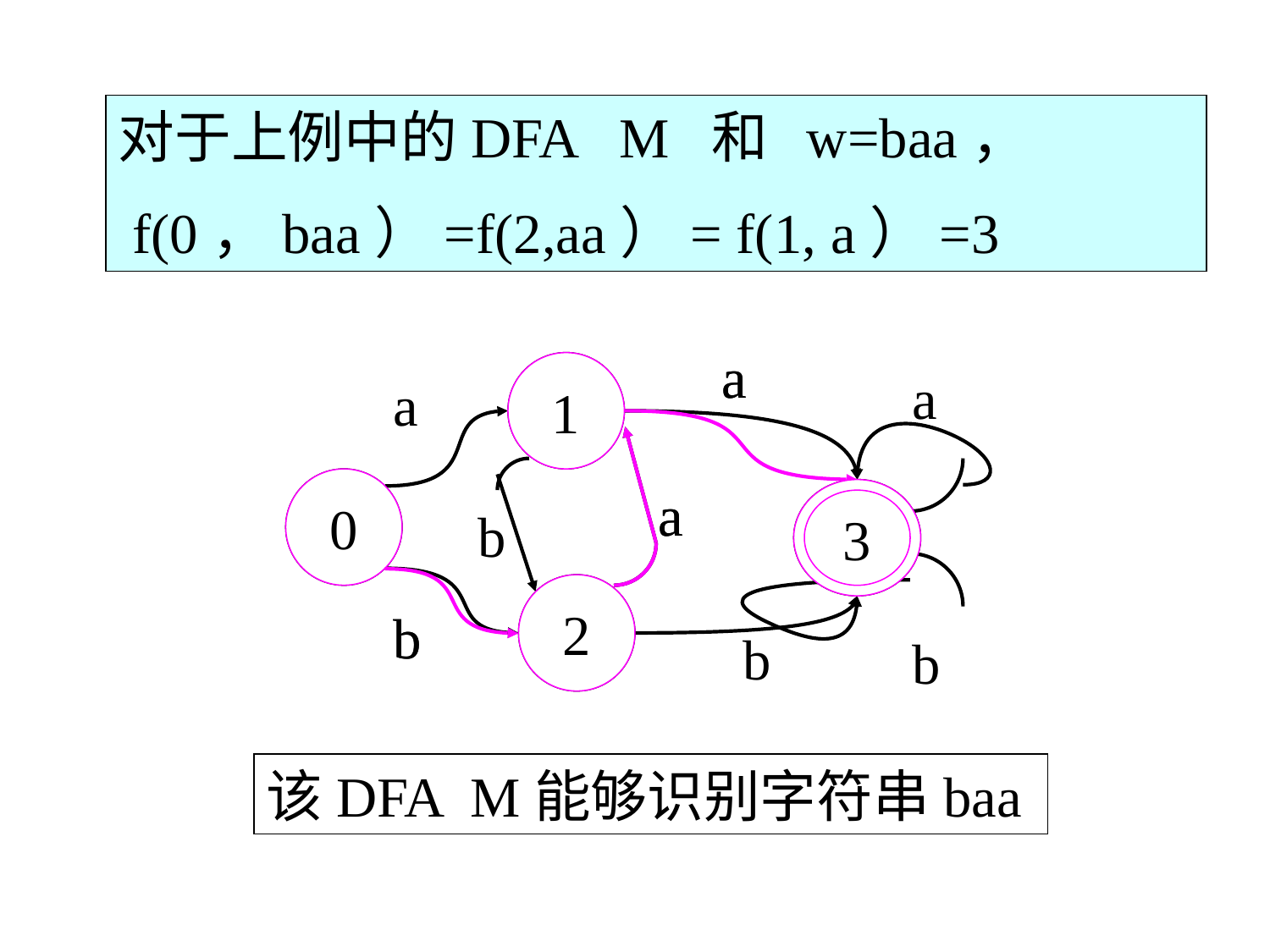

对于上例中的DFA   M  和  w=baa，
 f(0，baa）=f(2,aa）= f(1, a）=3
a
a
1
1
a
a

0
0
a
a
3
3
3
3
b

2
2
b
b
b
b
该DFA  M能够识别字符串baa